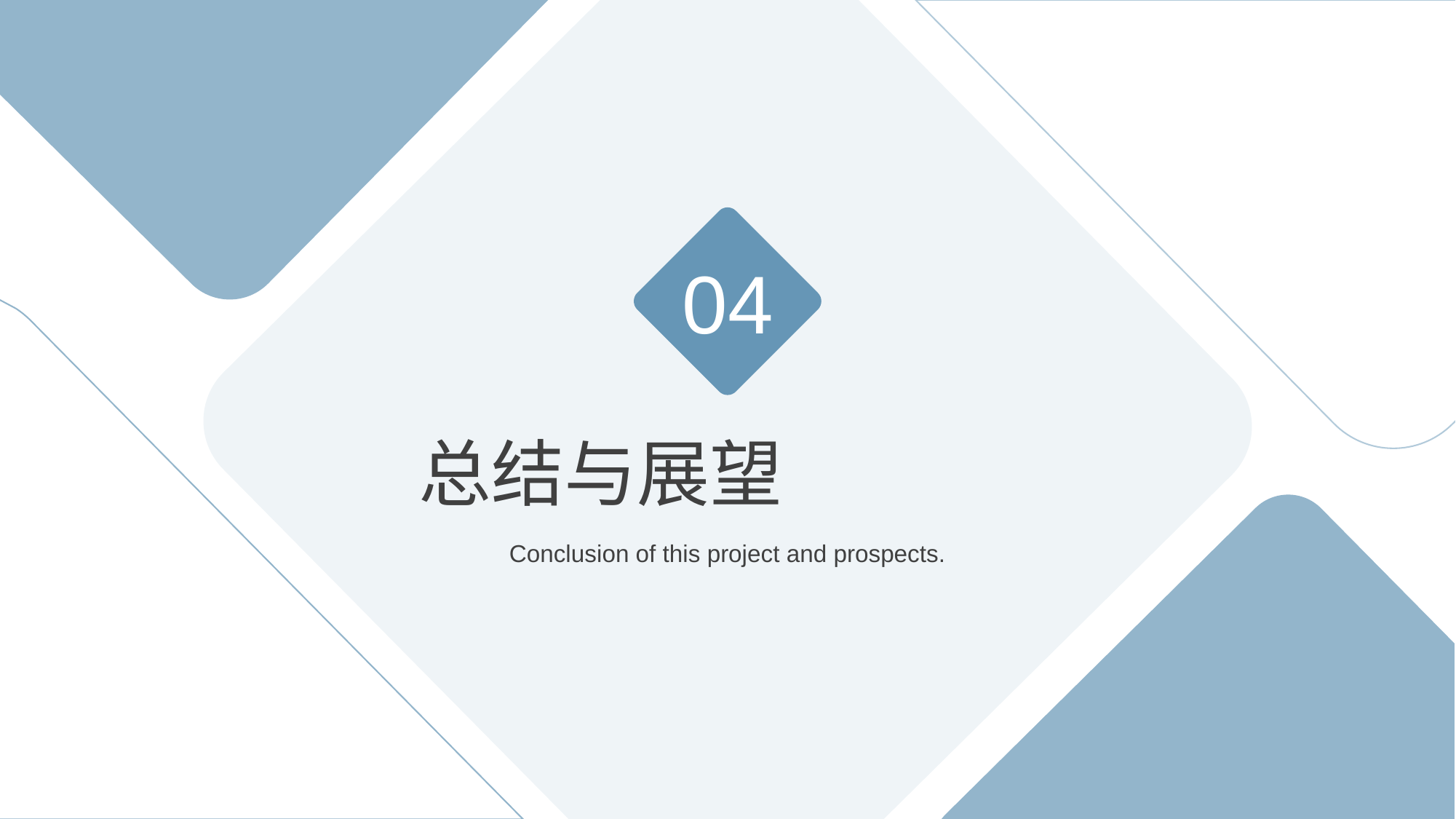

04
总结与展望
Conclusion of this project and prospects.